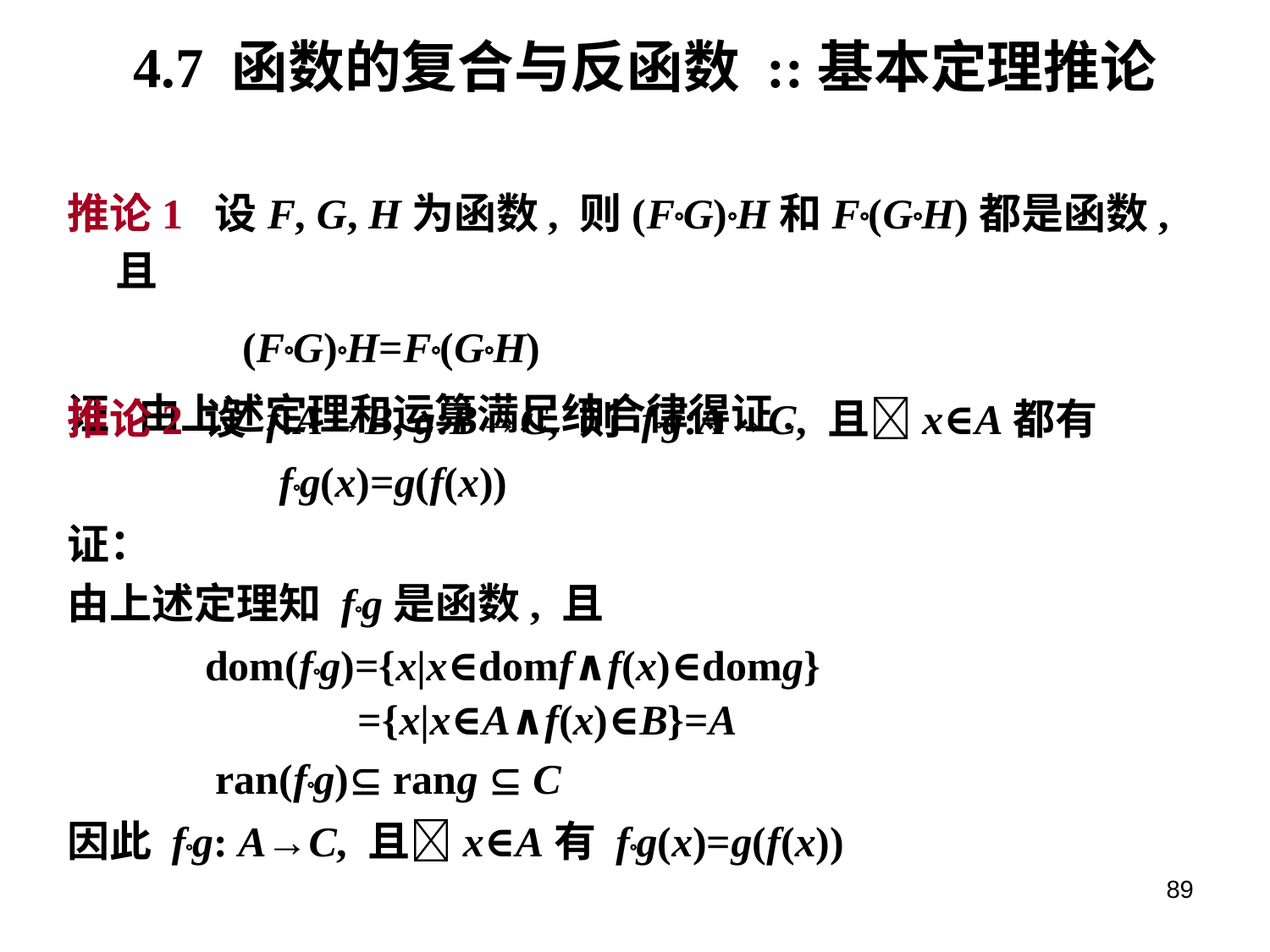

# 4.7 函数的复合与反函数 ::基本定理推论
推论1  设F, G, H为函数, 则(F°G)°H和F°(G°H)都是函数, 且
		(F°G)°H=F°(G°H)
证   由上述定理和运算满足结合律得证.
推论2 设 f:A→B, g:B→C, 则 f°g:A→C, 且∀x∈A都有
                    f°g(x)=g(f(x))
证：
由上述定理知 f°g是函数, 且
             dom(f°g)={x|x∈domf∧f(x)∈domg}
                       ={x|x∈A∧f(x)∈B}=A
              ran(f°g)⊆ rang ⊆ C
因此 f°g: A→C, 且∀x∈A有 f°g(x)=g(f(x))
89